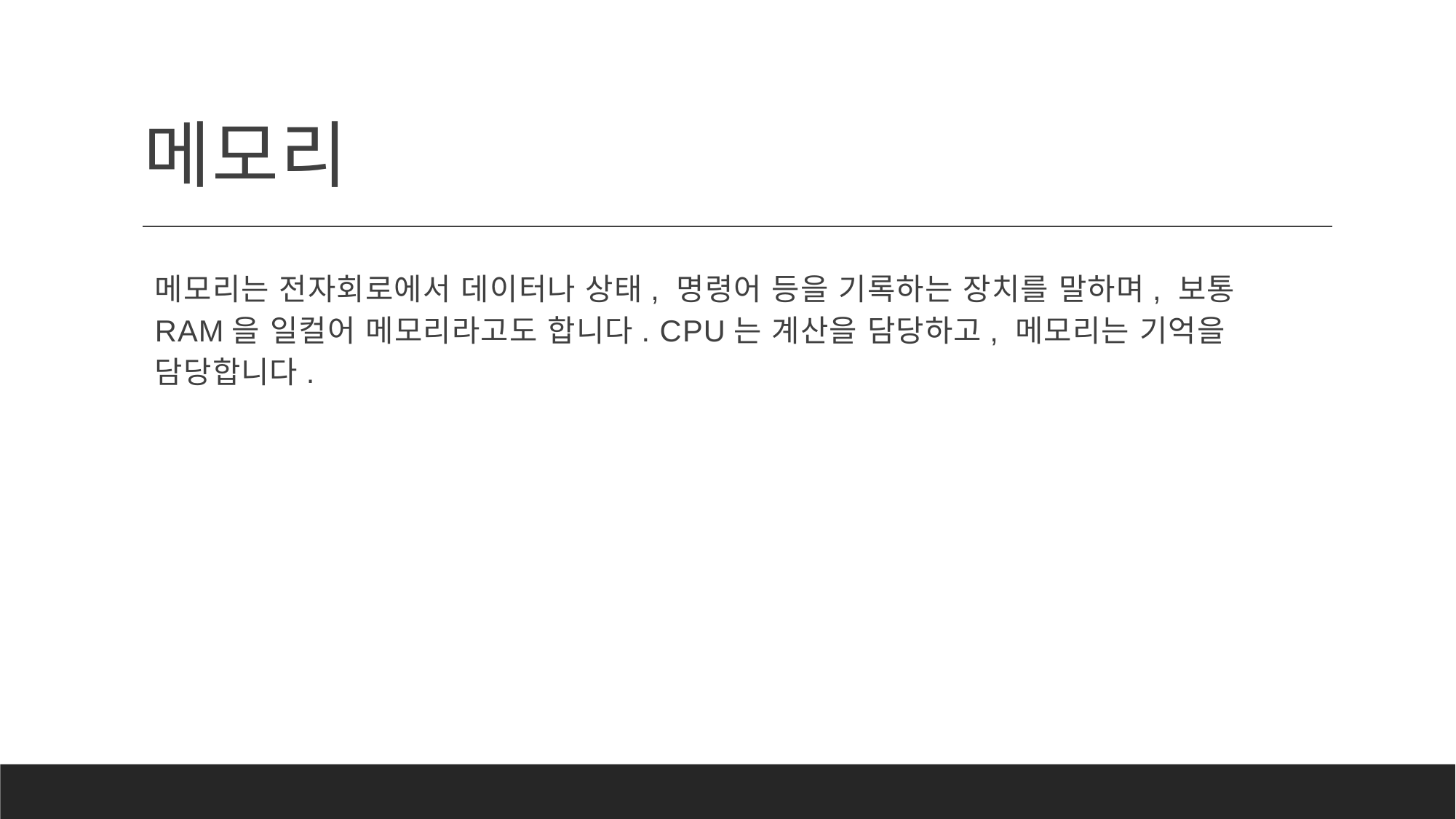

# 메모리
메모리는 전자회로에서 데이터나 상태, 명령어 등을 기록하는 장치를 말하며, 보통 RAM을 일컬어 메모리라고도 합니다. CPU는 계산을 담당하고, 메모리는 기억을 담당합니다.